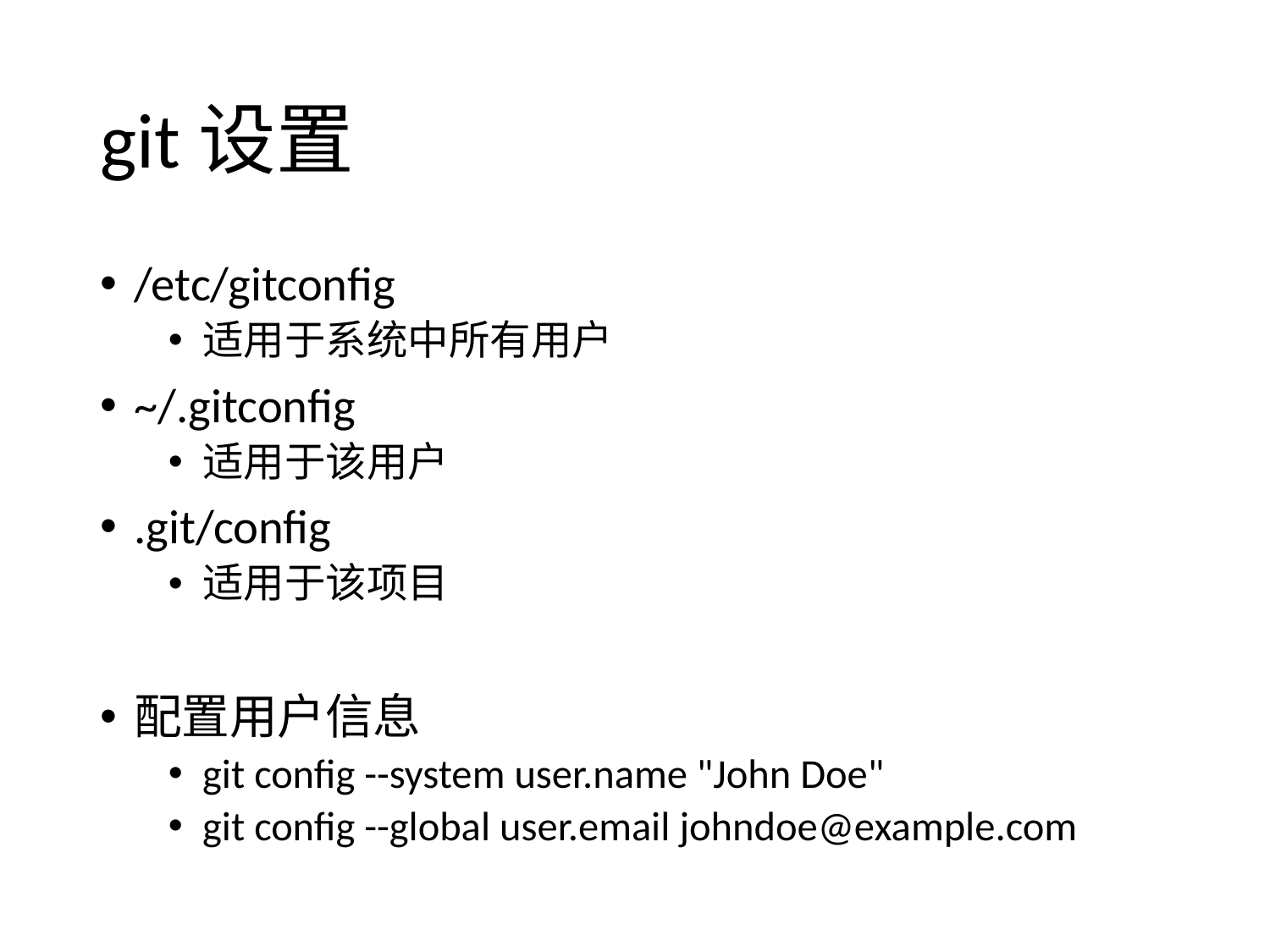

# git设置
/etc/gitconfig
适用于系统中所有用户
~/.gitconfig
适用于该用户
.git/config
适用于该项目

配置用户信息
git config --system user.name "John Doe"
git config --global user.email johndoe@example.com